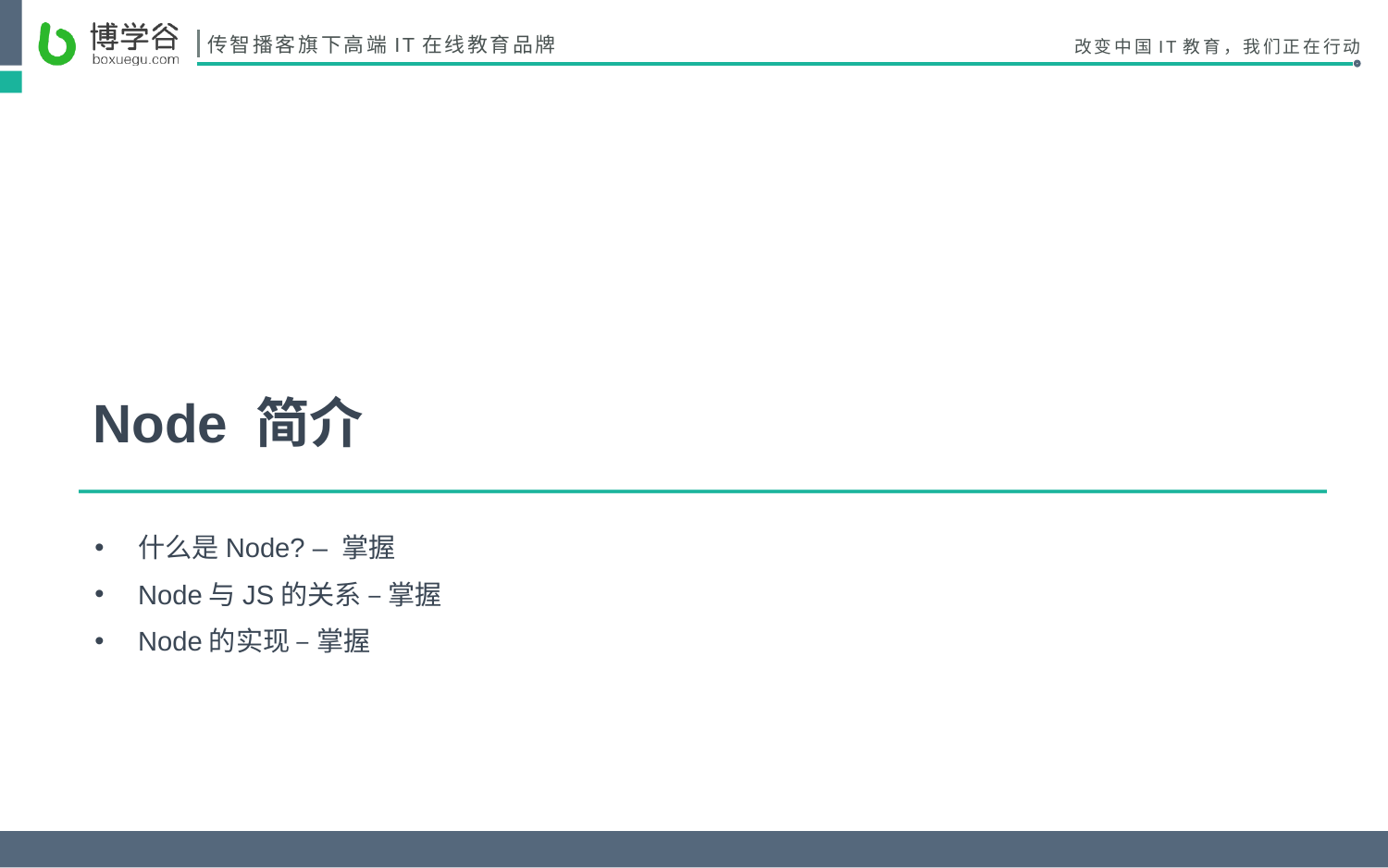

# Node 简介
什么是Node? – 掌握
Node与JS的关系 – 掌握
Node的实现 – 掌握